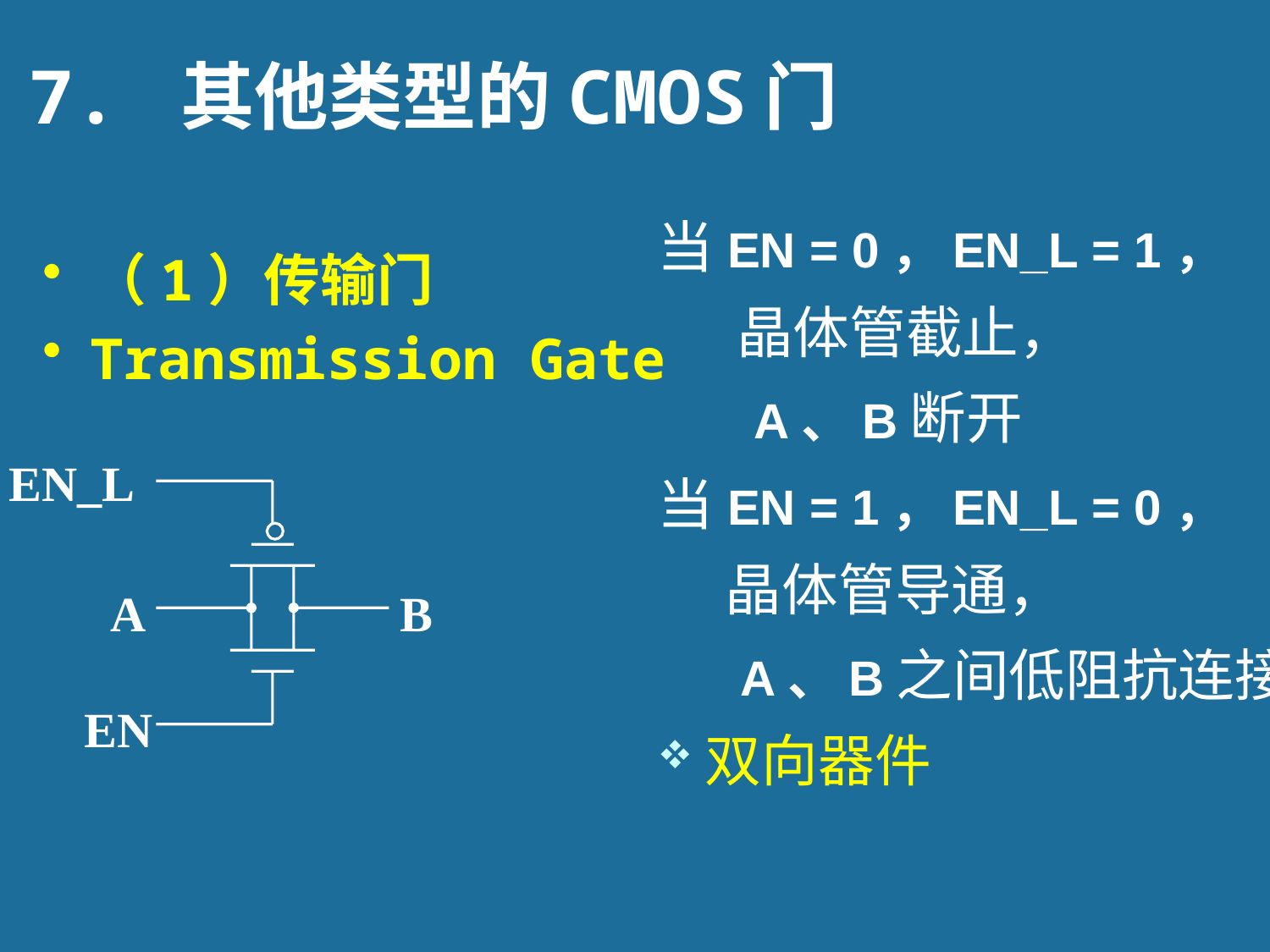

# 7. 其他类型的CMOS门
当EN = 0，EN_L = 1，
      晶体管截止，
       A、B断开
当EN = 1，EN_L = 0，
     晶体管导通，
      A、B之间低阻抗连接
双向器件
（1）传输门
Transmission Gate
EN_L

A
B
EN
19